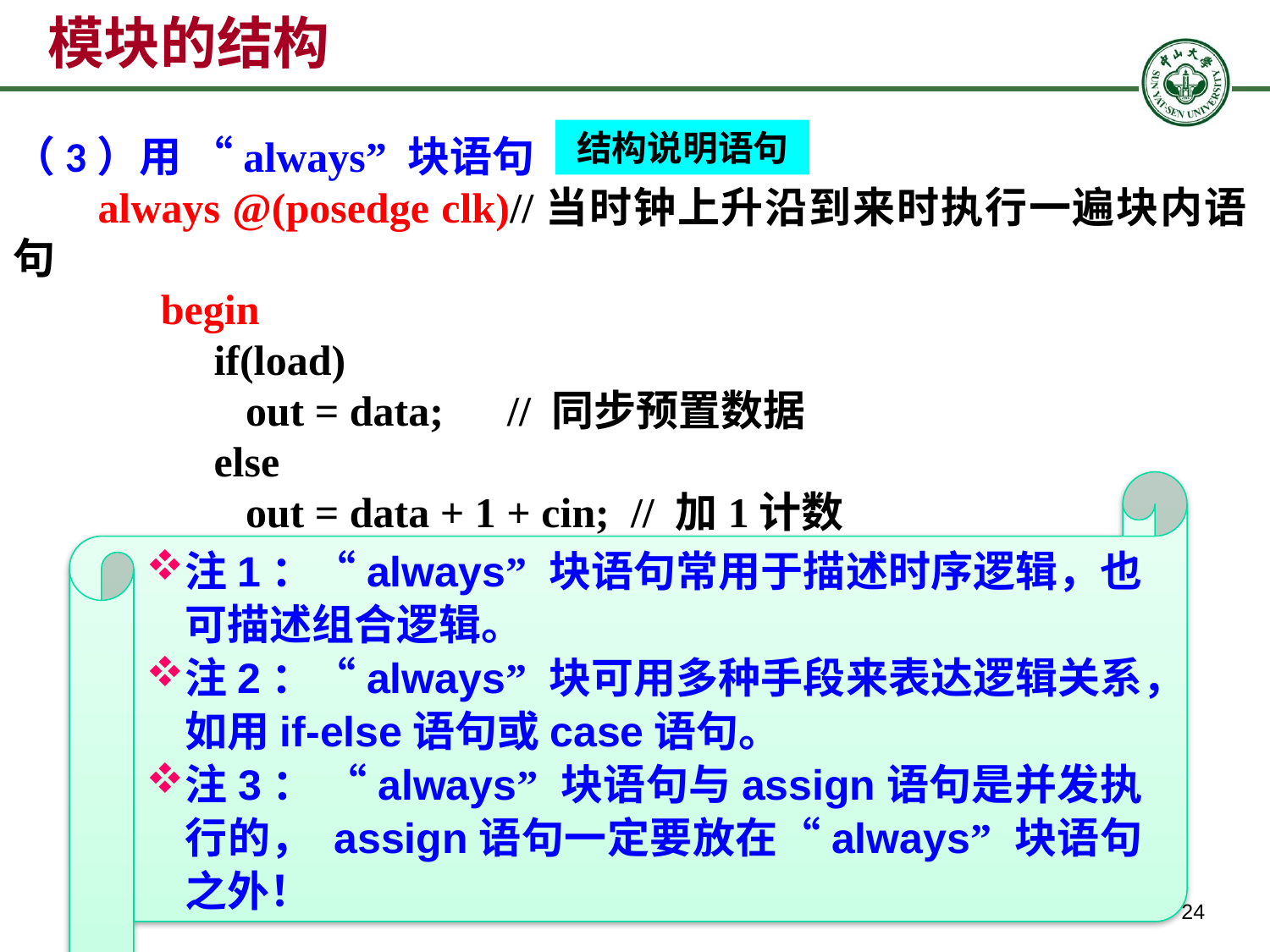

# 模块的结构
结构说明语句
（3）用 “always” 块语句
       always @(posedge clk)//当时钟上升沿到来时执行一遍块内语句
	  begin
	       if(load)
	          out = data;      // 同步预置数据
	       else
	          out = data + 1 + cin;  // 加1计数
	  end
注1：“always” 块语句常用于描述时序逻辑，也可描述组合逻辑。
注2：“always” 块可用多种手段来表达逻辑关系，如用if-else语句或case语句。
注3： “always” 块语句与assign语句是并发执行的， assign语句一定要放在“always” 块语句之外！